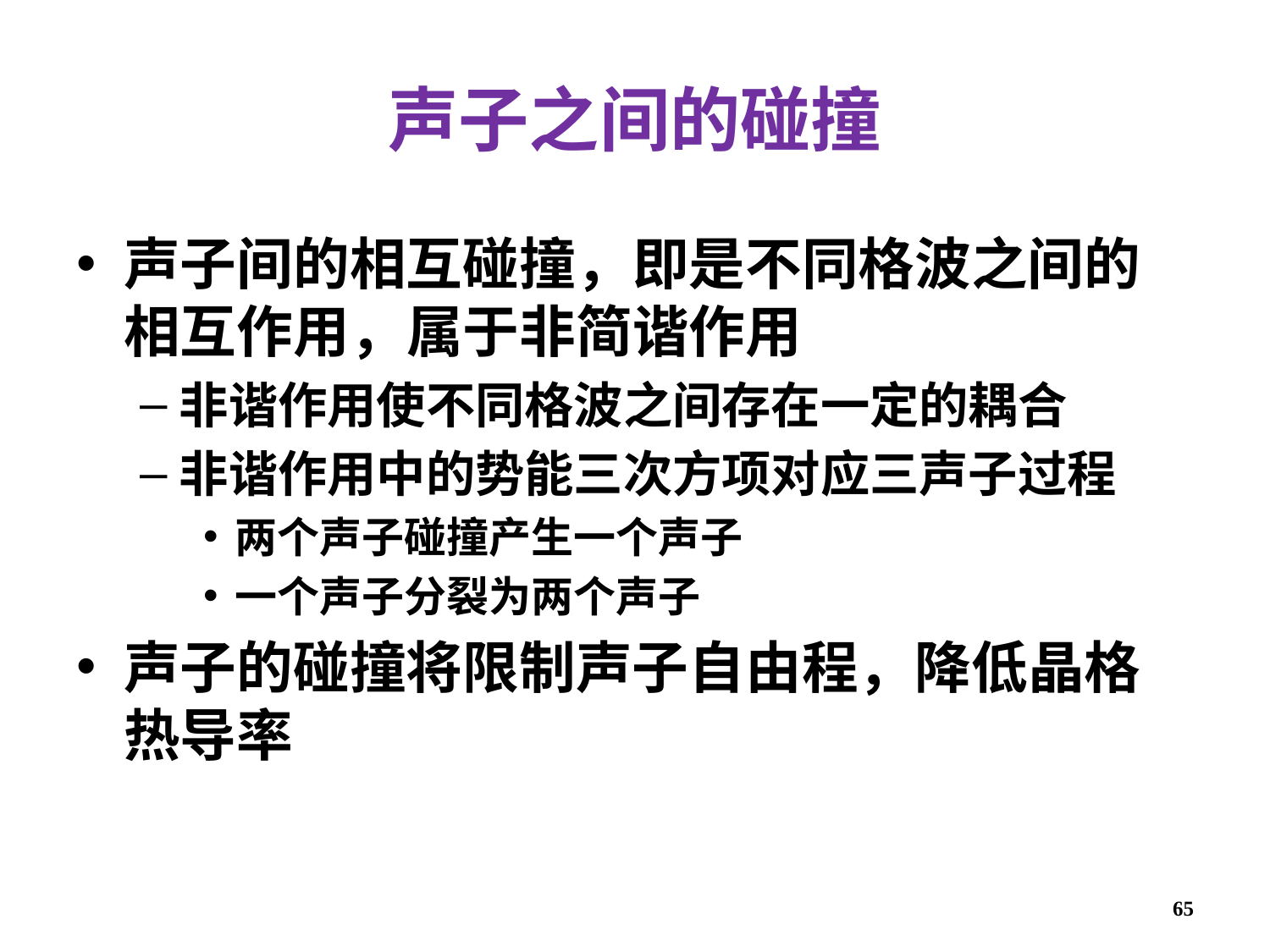

# 声子之间的碰撞
声子间的相互碰撞，即是不同格波之间的相互作用，属于非简谐作用
非谐作用使不同格波之间存在一定的耦合
非谐作用中的势能三次方项对应三声子过程
两个声子碰撞产生一个声子
一个声子分裂为两个声子
声子的碰撞将限制声子自由程，降低晶格热导率
65